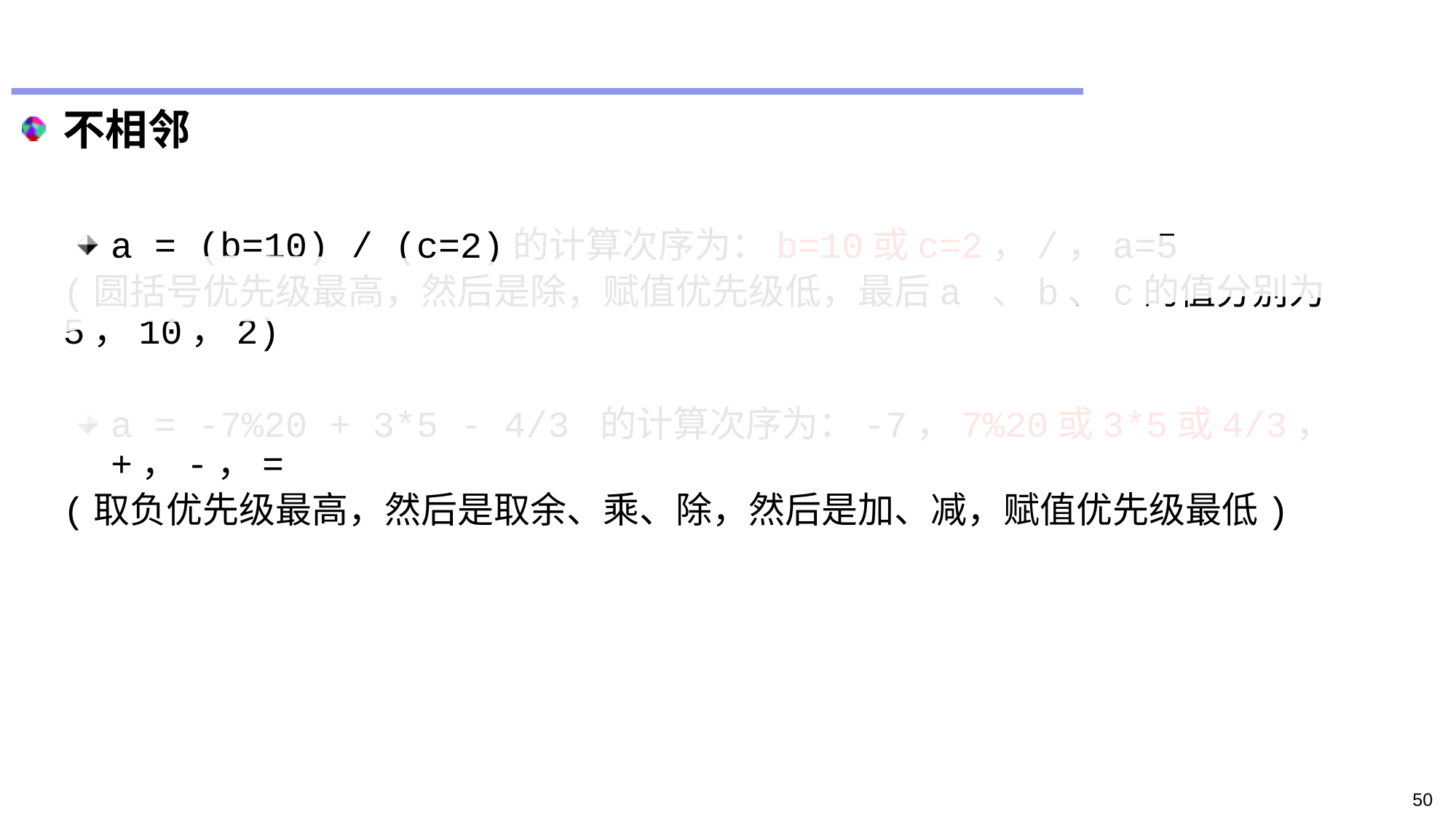

#
不相邻

a = (b=10) / (c=2)的计算次序为：b=10或c=2，/，a=5
	(圆括号优先级最高，然后是除，赋值优先级低，最后a 、b、c的值分别为5，10，2)

a = -7%20 + 3*5 - 4/3 的计算次序为：-7，7%20或3*5或4/3，+，-，=
	(取负优先级最高，然后是取余、乘、除，然后是加、减，赋值优先级最低)

50